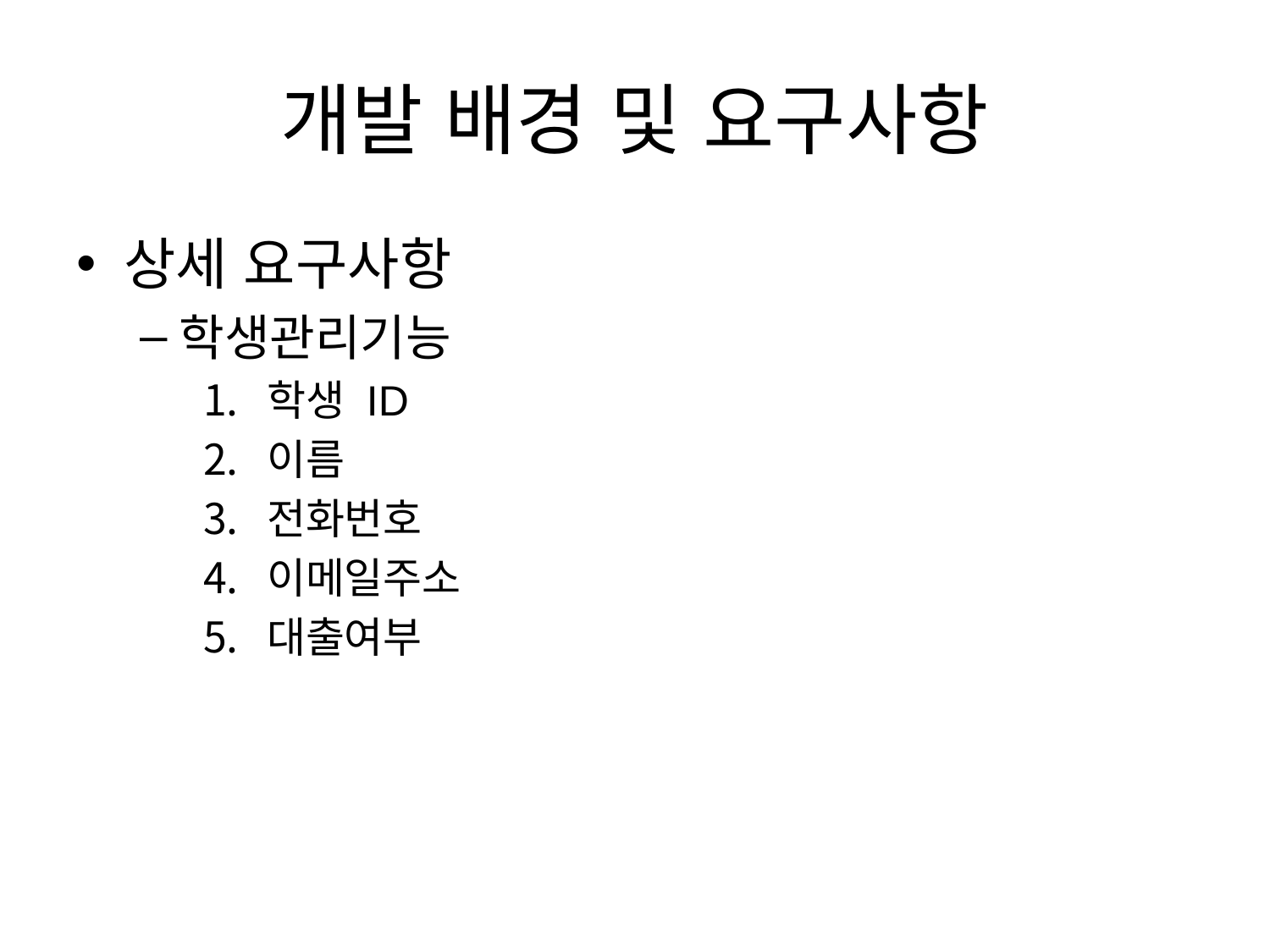

# 개발 배경 및 요구사항
상세 요구사항
학생관리기능
학생 ID
이름
전화번호
이메일주소
대출여부